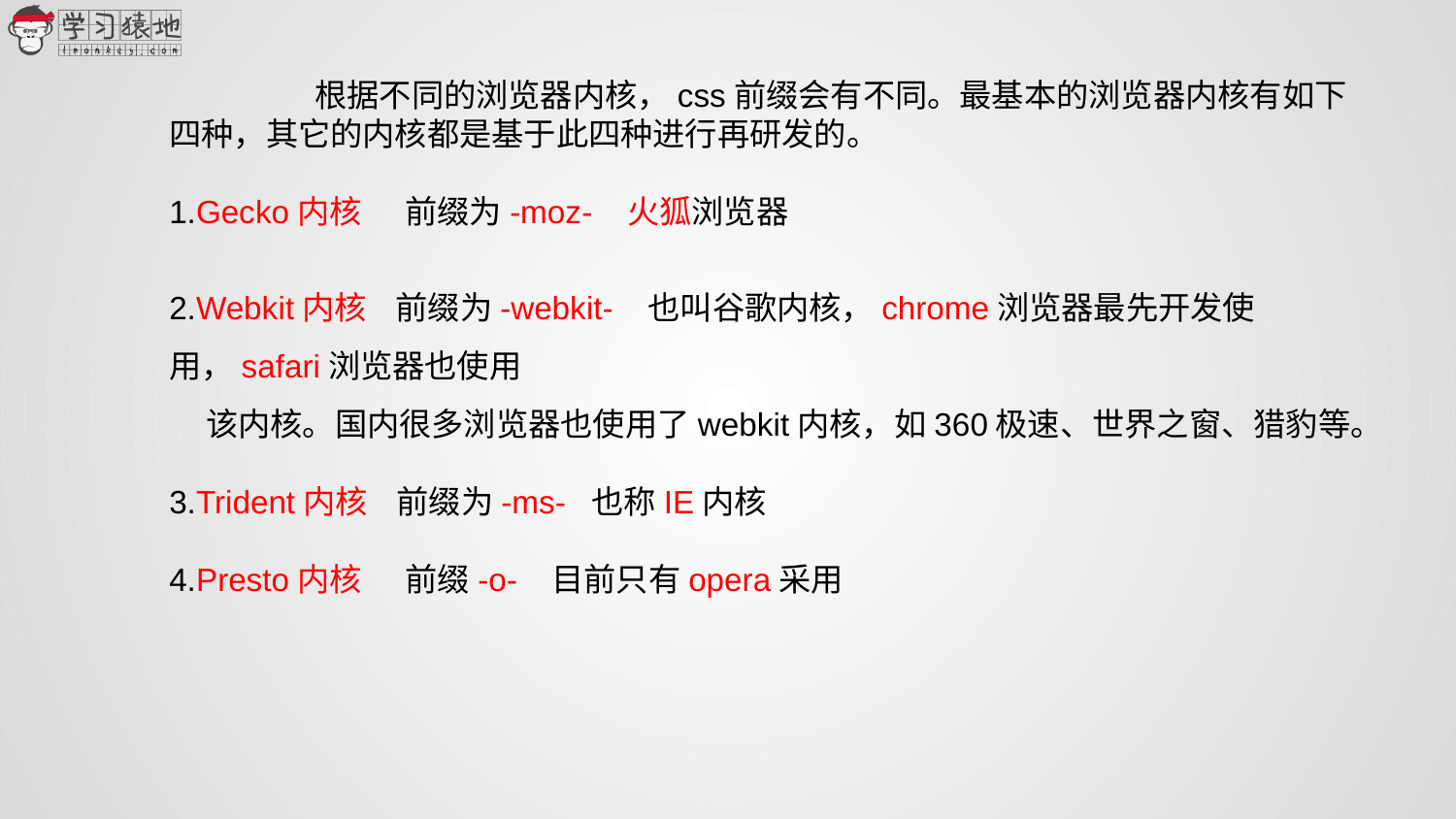

根据不同的浏览器内核，css前缀会有不同。最基本的浏览器内核有如下四种，其它的内核都是基于此四种进行再研发的。

1.Gecko内核      前缀为-moz-   火狐浏览器

2.Webkit内核    前缀为-webkit-   也叫谷歌内核，chrome浏览器最先开发使用，safari浏览器也使用
    该内核。国内很多浏览器也使用了webkit内核，如360极速、世界之窗、猎豹等。

3.Trident内核    前缀为-ms-  也称IE内核

4.Presto内核      前缀-o-   目前只有opera采用